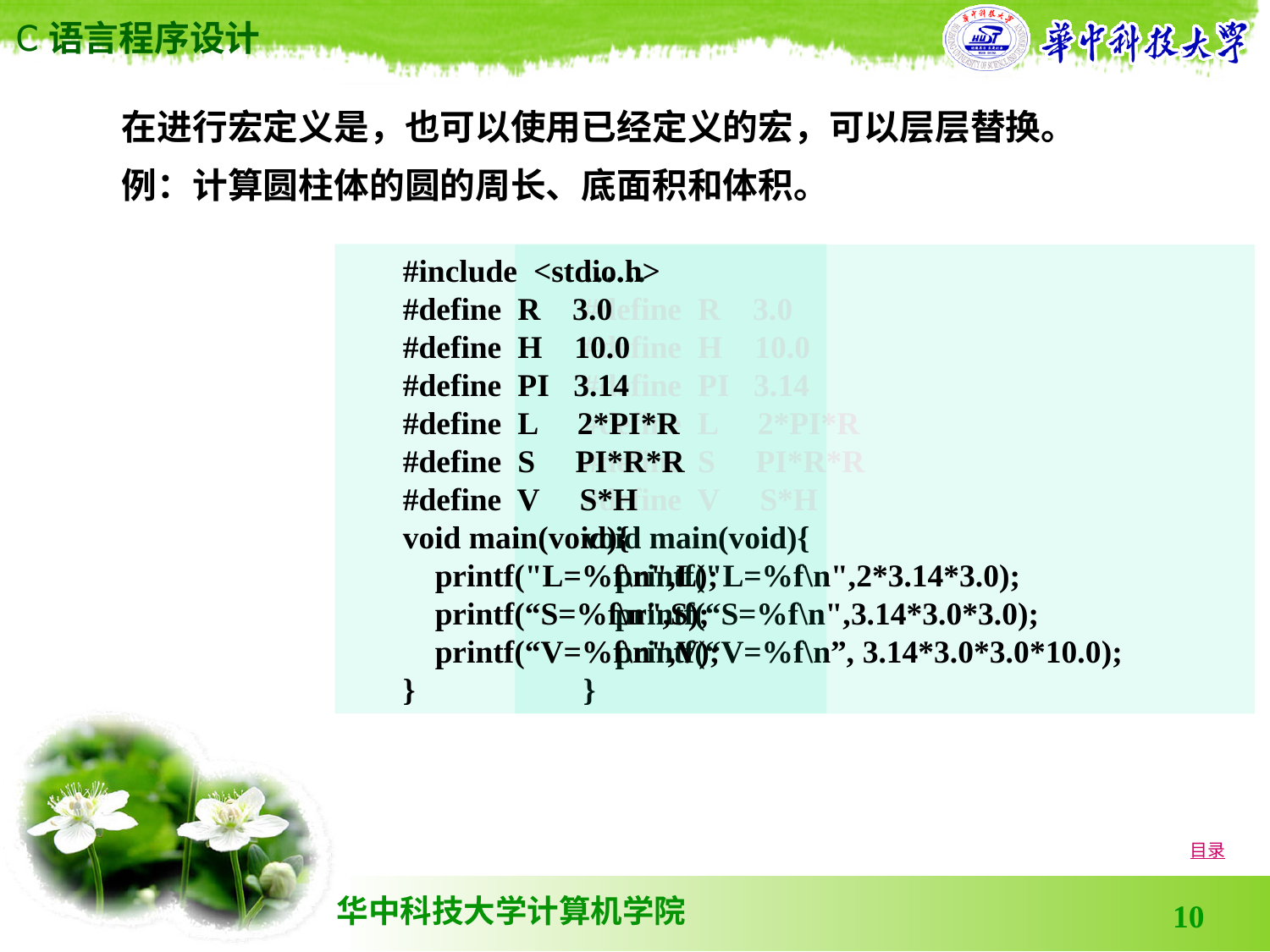

在进行宏定义是，也可以使用已经定义的宏，可以层层替换。
例：计算圆柱体的圆的周长、底面积和体积。
#include  <stdio.h>
#define  R    3.0
#define  H    10.0
#define  PI   3.14
#define  L     2*PI*R
#define  S     PI*R*R
#define  V     S*H
void main(void){
    printf("L=%f\n",L);
    printf(“S=%f\n",S);
    printf(“V=%f\n",V);
}
……
#define  R    3.0
#define  H    10.0
#define  PI   3.14
#define  L     2*PI*R
#define  S     PI*R*R
#define  V     S*H
void main(void){
    printf("L=%f\n",2*3.14*3.0);
    printf(“S=%f\n",3.14*3.0*3.0);
    printf(“V=%f\n”, 3.14*3.0*3.0*10.0);
}
目录
10